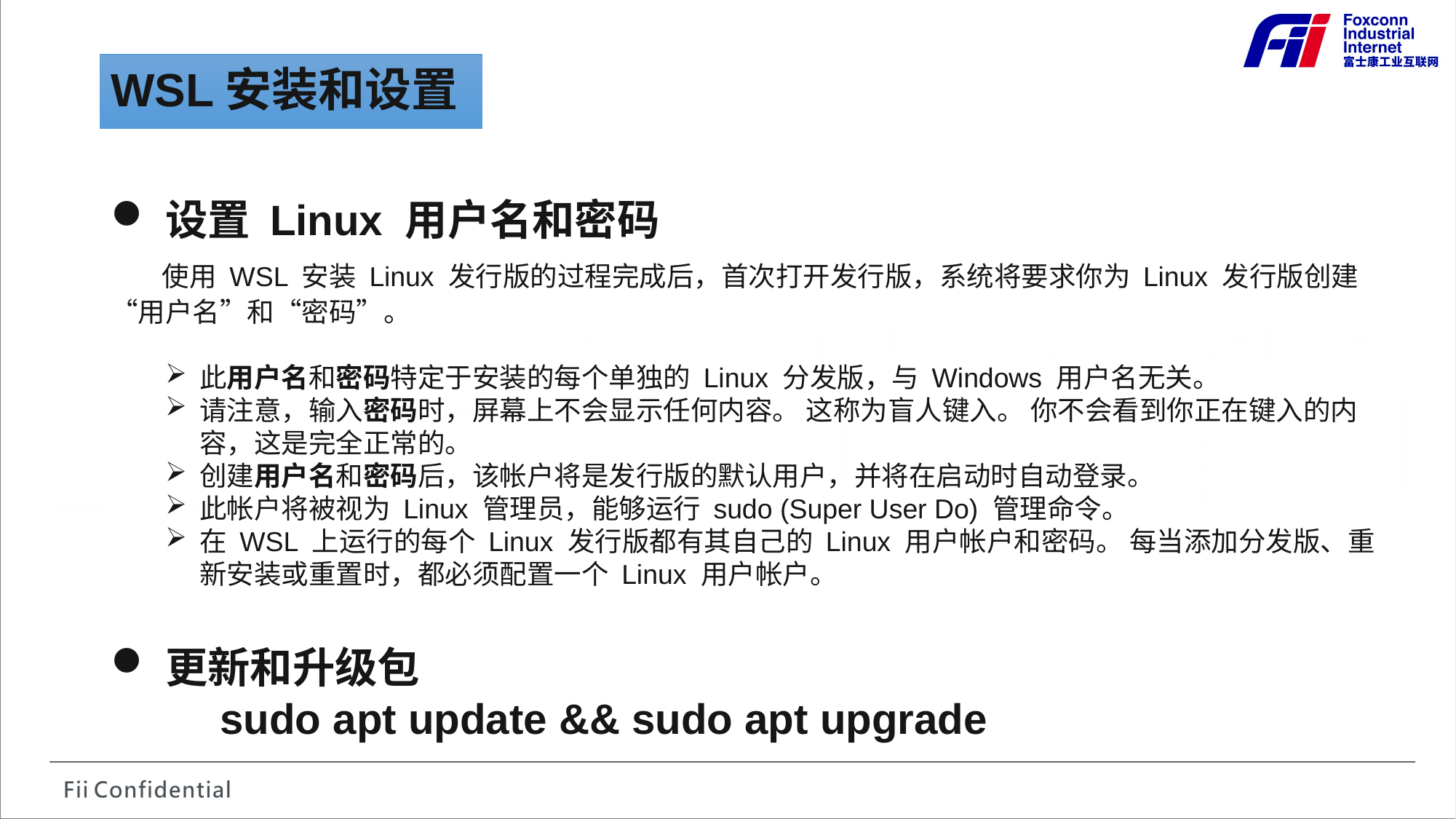

WSL安装和设置
设置 Linux 用户名和密码
     使用 WSL 安装 Linux 发行版的过程完成后，首次打开发行版，系统将要求你为 Linux 发行版创建“用户名”和“密码”。

此用户名和密码特定于安装的每个单独的 Linux 分发版，与 Windows 用户名无关。
请注意，输入密码时，屏幕上不会显示任何内容。 这称为盲人键入。 你不会看到你正在键入的内容，这是完全正常的。
创建用户名和密码后，该帐户将是发行版的默认用户，并将在启动时自动登录。
此帐户将被视为 Linux 管理员，能够运行 sudo (Super User Do) 管理命令。
在 WSL 上运行的每个 Linux 发行版都有其自己的 Linux 用户帐户和密码。 每当添加分发版、重新安装或重置时，都必须配置一个 Linux 用户帐户。

更新和升级包
	sudo apt update && sudo apt upgrade